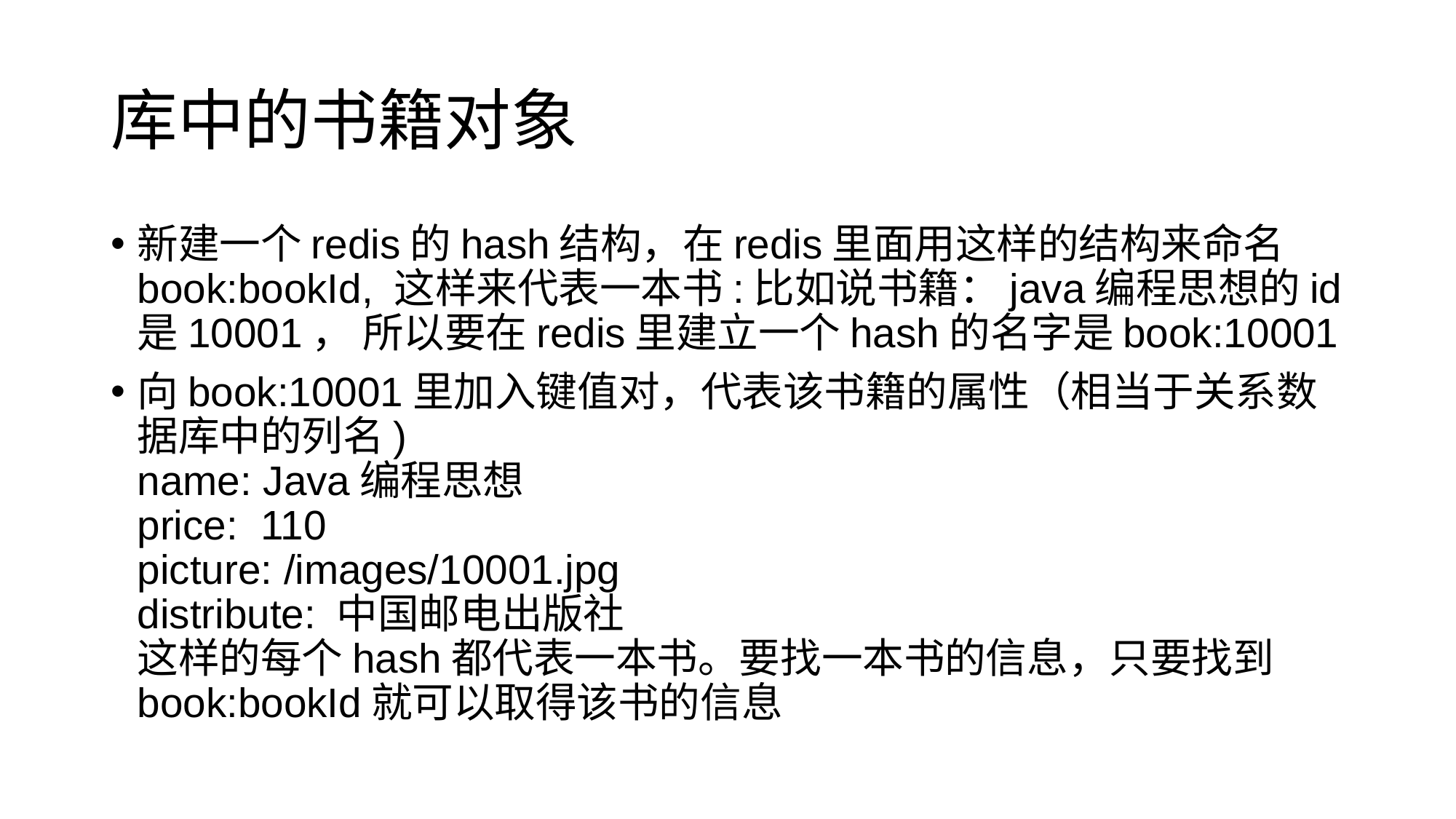

# 库中的书籍对象
新建一个redis的hash结构，在redis里面用这样的结构来命名
book:bookId, 这样来代表一本书:比如说书籍：java编程思想的id是10001， 所以要在redis里建立一个hash的名字是book:10001
向book:10001里加入键值对，代表该书籍的属性（相当于关系数据库中的列名)
name: Java编程思想
price:  110
picture: /images/10001.jpg
distribute: 中国邮电出版社
这样的每个hash都代表一本书。要找一本书的信息，只要找到book:bookId就可以取得该书的信息